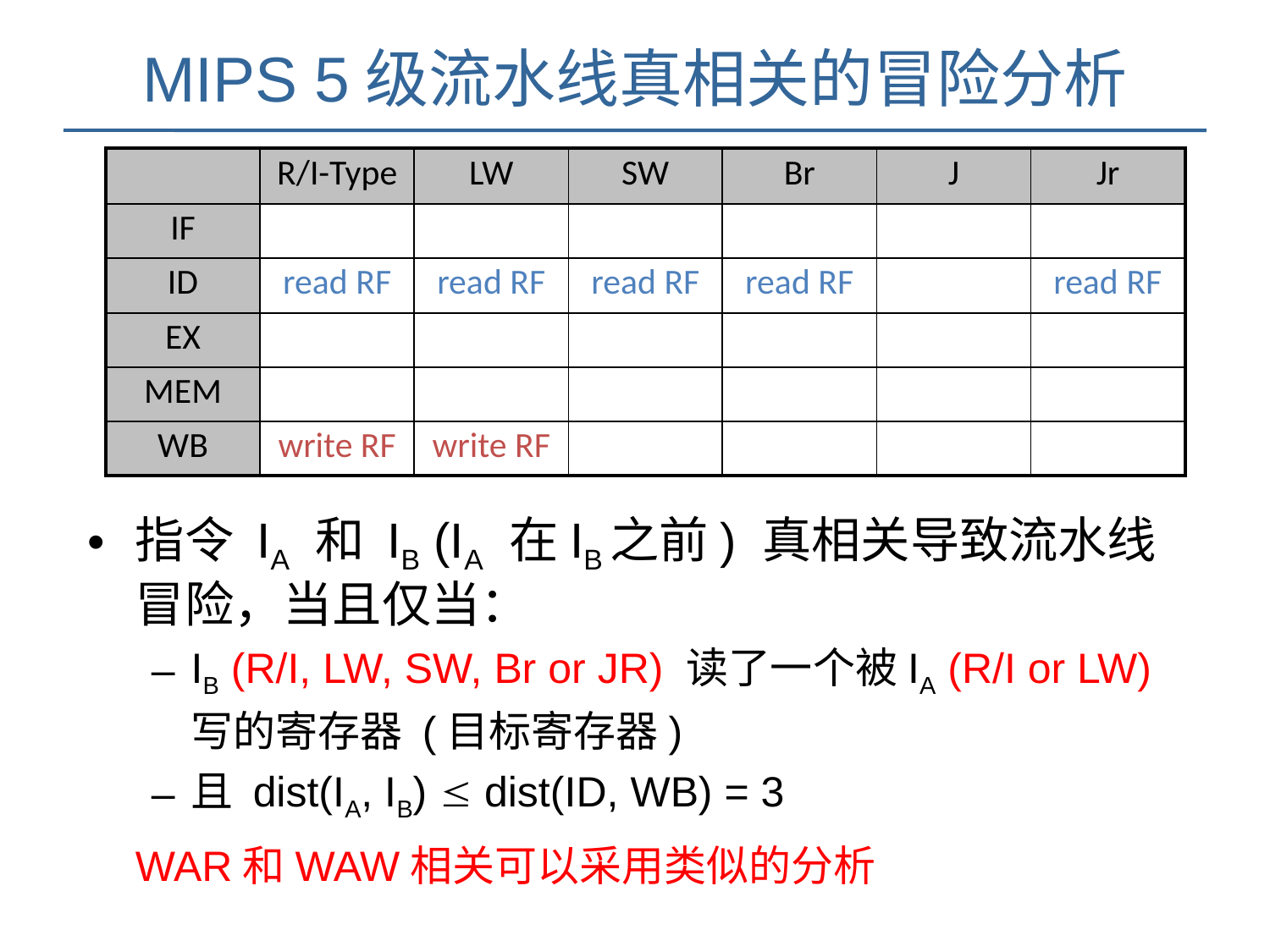

# MIPS 5级流水线真相关的冒险分析
|  | R/I-Type | LW | SW | Br | J | Jr |
| --- | --- | --- | --- | --- | --- | --- |
| IF |  |  |  |  |  |  |
| ID | read RF | read RF | read RF | read RF |  | read RF |
| EX |  |  |  |  |  |  |
| MEM |  |  |  |  |  |  |
| WB | write RF | write RF |  |  |  |  |
指令 IA 和 IB (IA 在IB之前) 真相关导致流水线冒险，当且仅当：
IB (R/I, LW, SW, Br or JR) 读了一个被IA (R/I or LW) 写的寄存器 (目标寄存器)
且 dist(IA, IB) ≤ dist(ID, WB) = 3
	WAR和WAW相关可以采用类似的分析